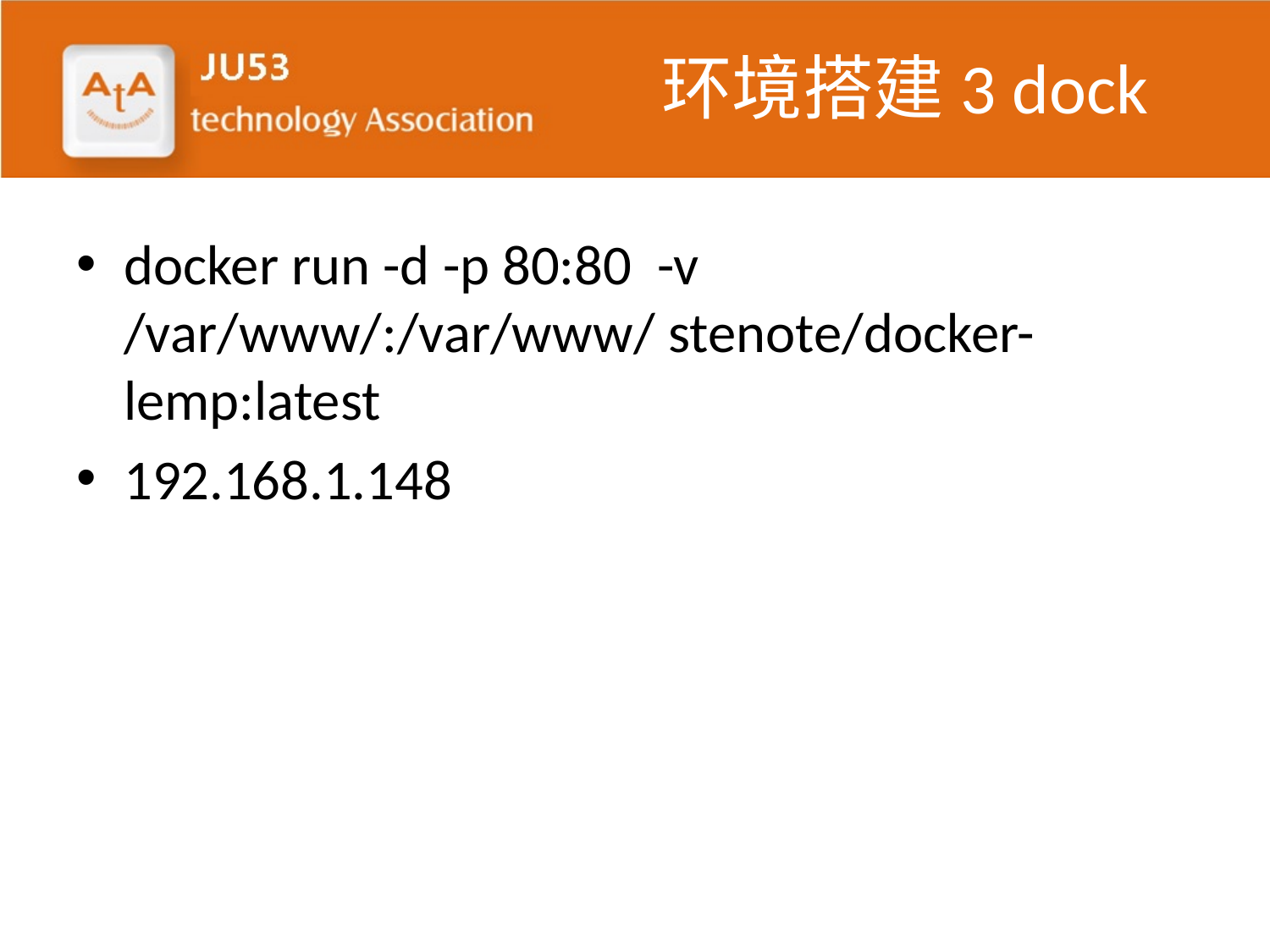

# 环境搭建3 dock
docker run -d -p 80:80  -v /var/www/:/var/www/ stenote/docker-lemp:latest
192.168.1.148